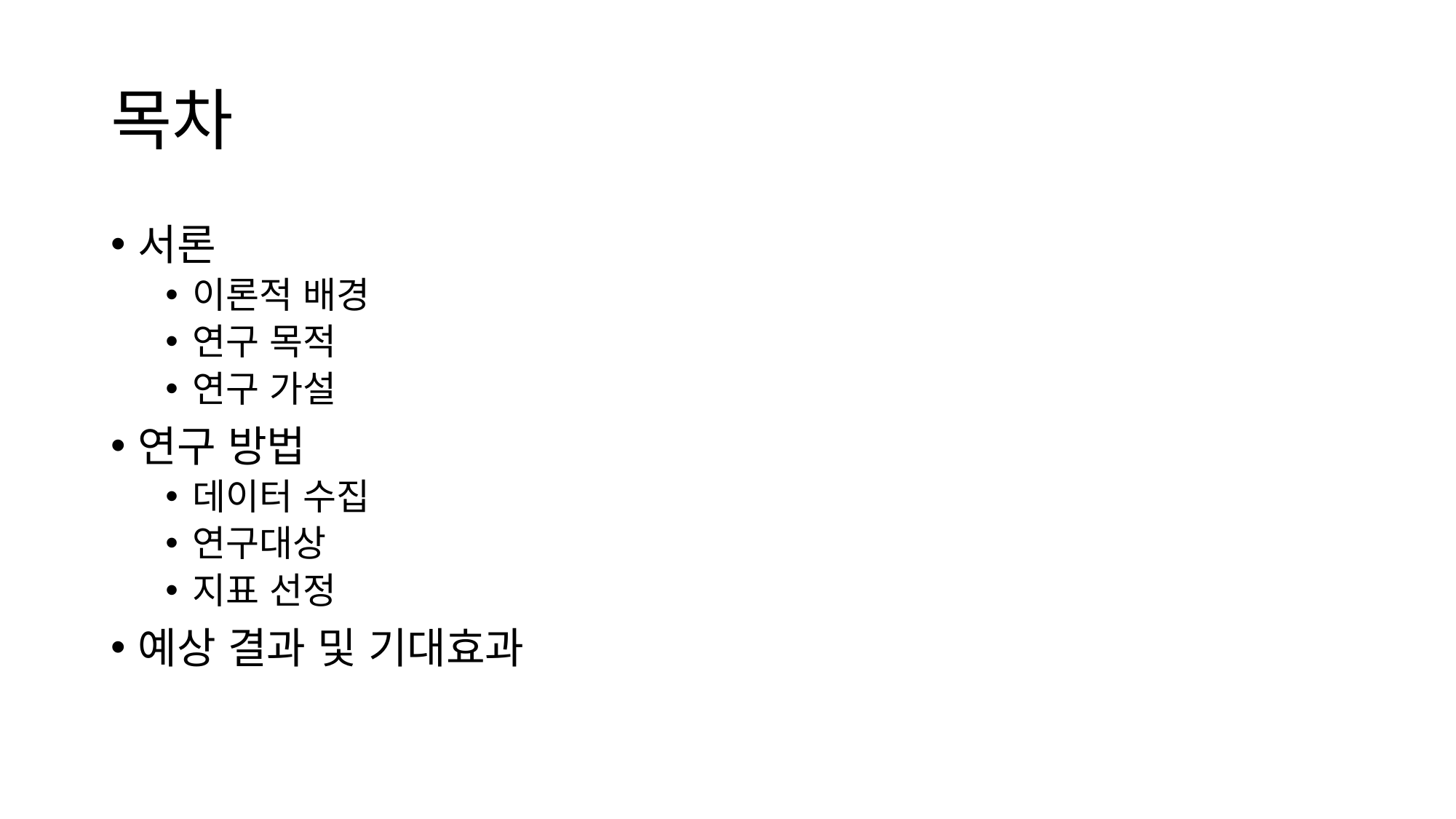

# 목차
서론
이론적 배경
연구 목적
연구 가설
연구 방법
데이터 수집
연구대상
지표 선정
예상 결과 및 기대효과